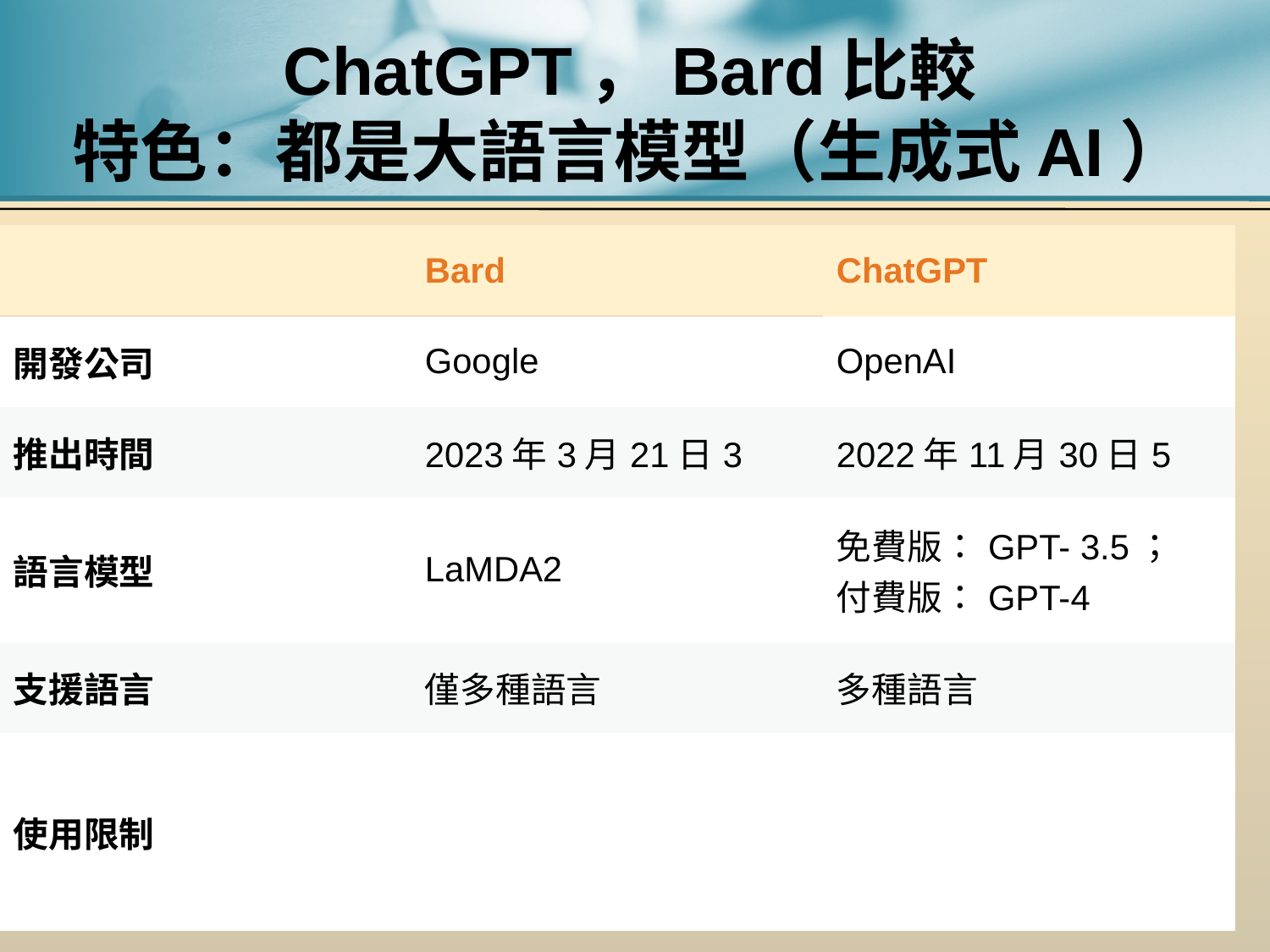

# ChatGPT，Bard比較 特色：都是大語言模型（生成式AI）
|  | Bard | ChatGPT |
| --- | --- | --- |
| 開發公司 | Google | OpenAI |
| 推出時間 | 2023年3月21日3 | 2022年11月30日5 |
| 語言模型 | LaMDA2 | 免費版：GPT- 3.5； 付費版：GPT-4 |
| 支援語言 | 僅多種語言 | 多種語言 |
| 使用限制 |  |  |